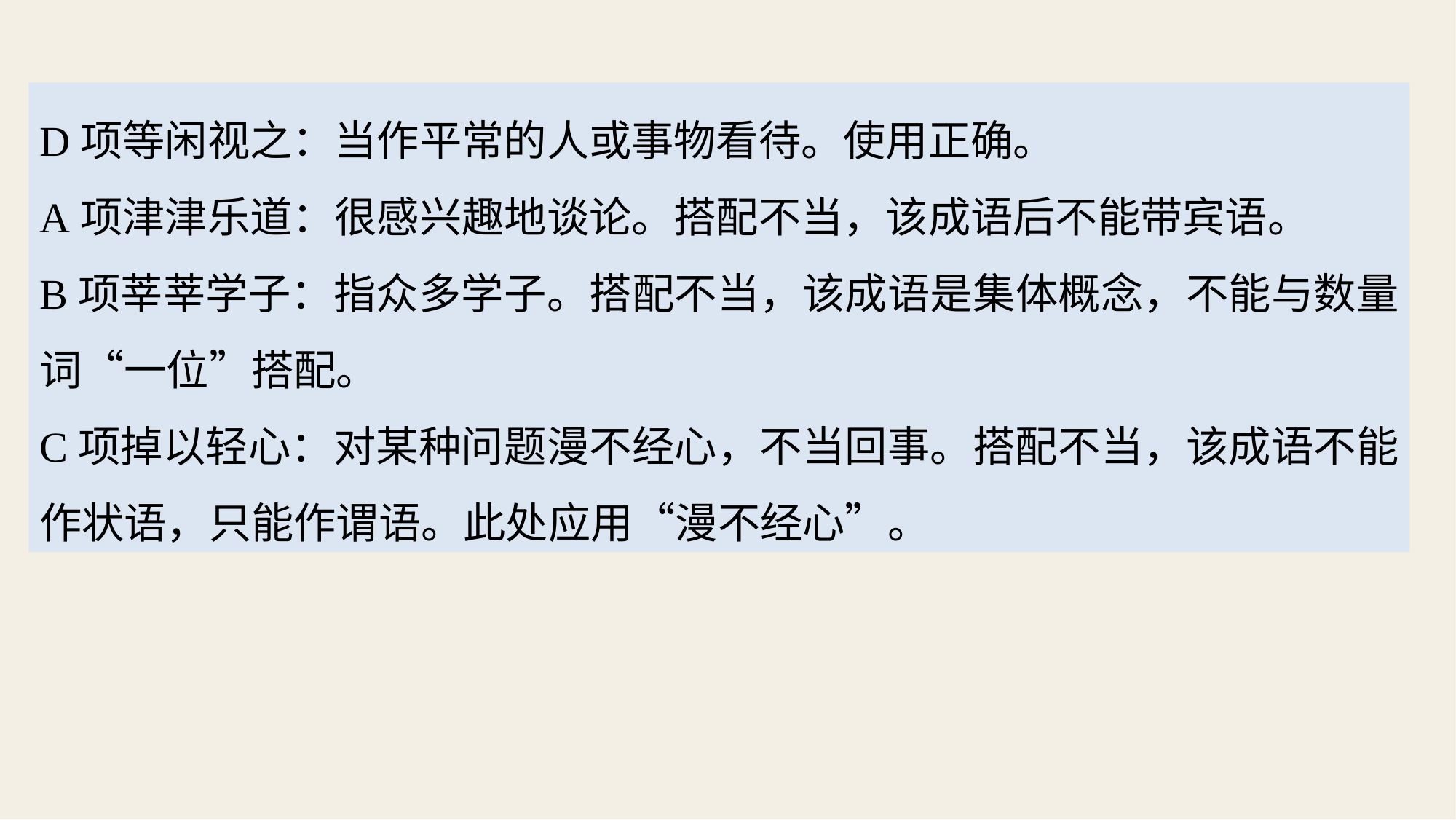

D项等闲视之：当作平常的人或事物看待。使用正确。
A项津津乐道：很感兴趣地谈论。搭配不当，该成语后不能带宾语。
B项莘莘学子：指众多学子。搭配不当，该成语是集体概念，不能与数量词“一位”搭配。
C项掉以轻心：对某种问题漫不经心，不当回事。搭配不当，该成语不能作状语，只能作谓语。此处应用“漫不经心”。